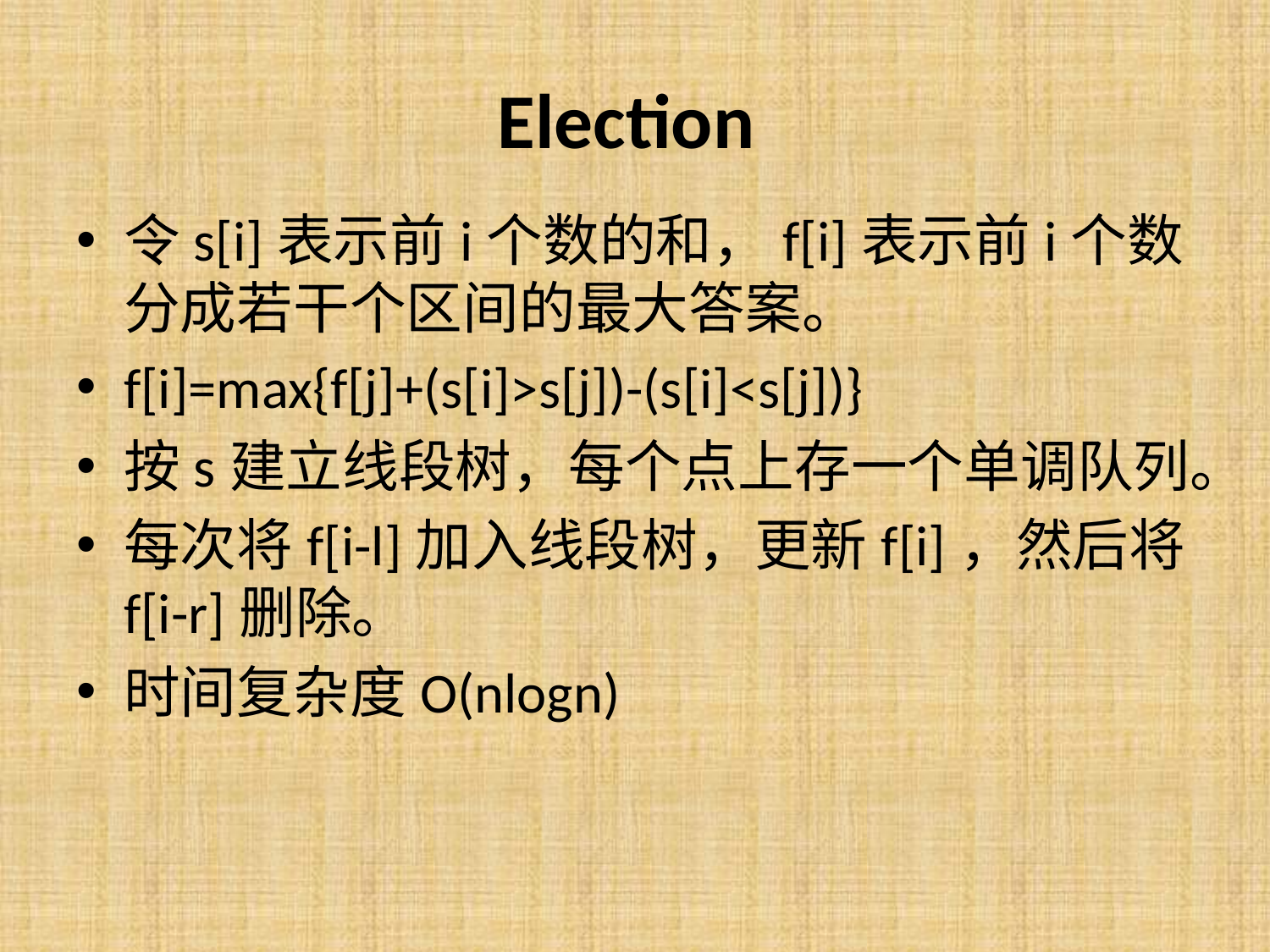

# Election
令s[i]表示前i个数的和，f[i]表示前i个数分成若干个区间的最大答案。
f[i]=max{f[j]+(s[i]>s[j])-(s[i]<s[j])}
按s建立线段树，每个点上存一个单调队列。
每次将f[i-l]加入线段树，更新f[i]，然后将f[i-r]删除。
时间复杂度O(nlogn)